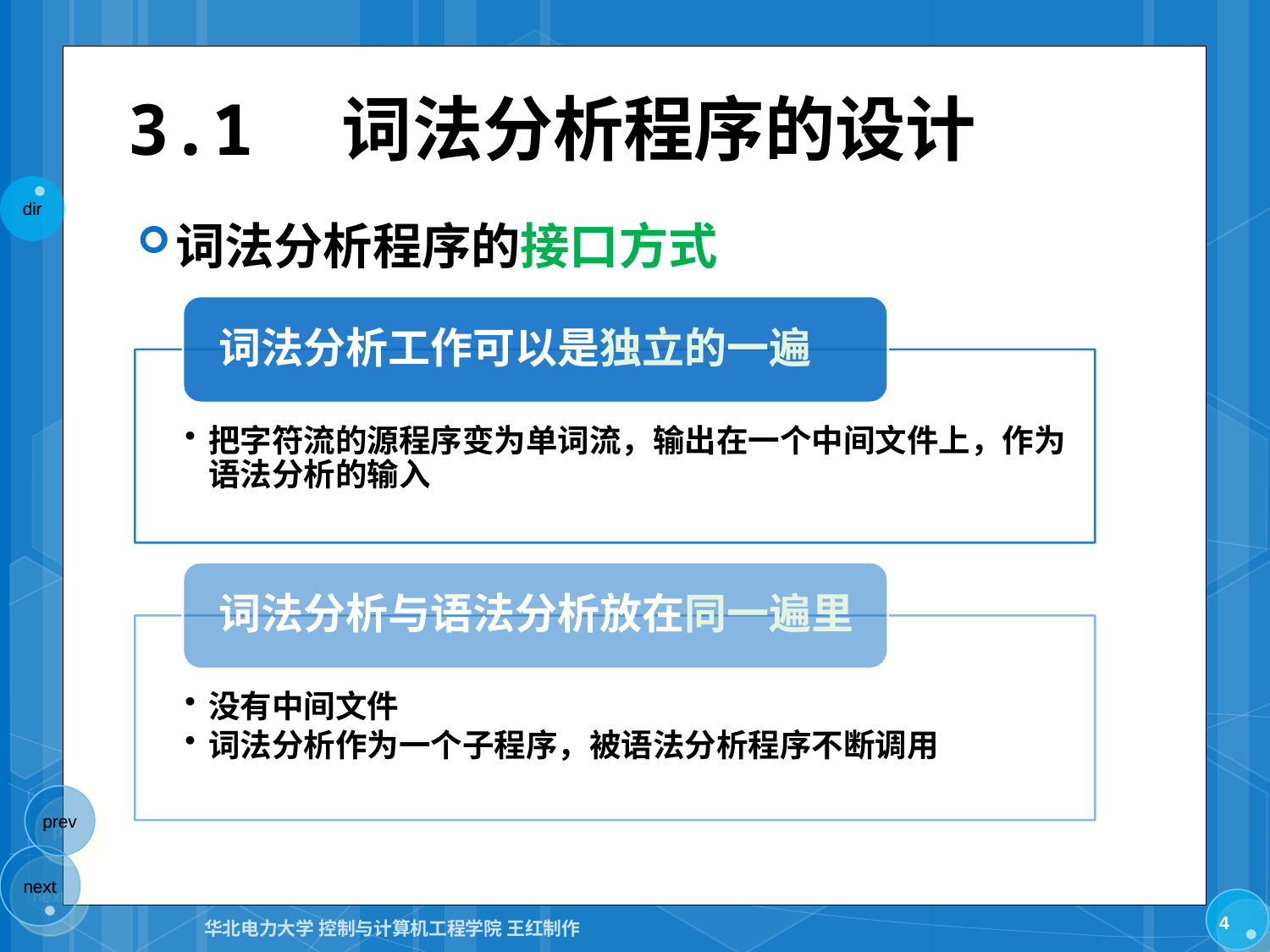

# 3.1　词法分析程序的设计
词法分析程序的接口方式

把字符流的源程序变为单词流，输出在一个中间文件上，作为语法分析的输入
词法分析工作可以是独立的一遍
没有中间文件
词法分析作为一个子程序，被语法分析程序不断调用
词法分析与语法分析放在同一遍里
4
华北电力大学 控制与计算机工程学院 王红制作